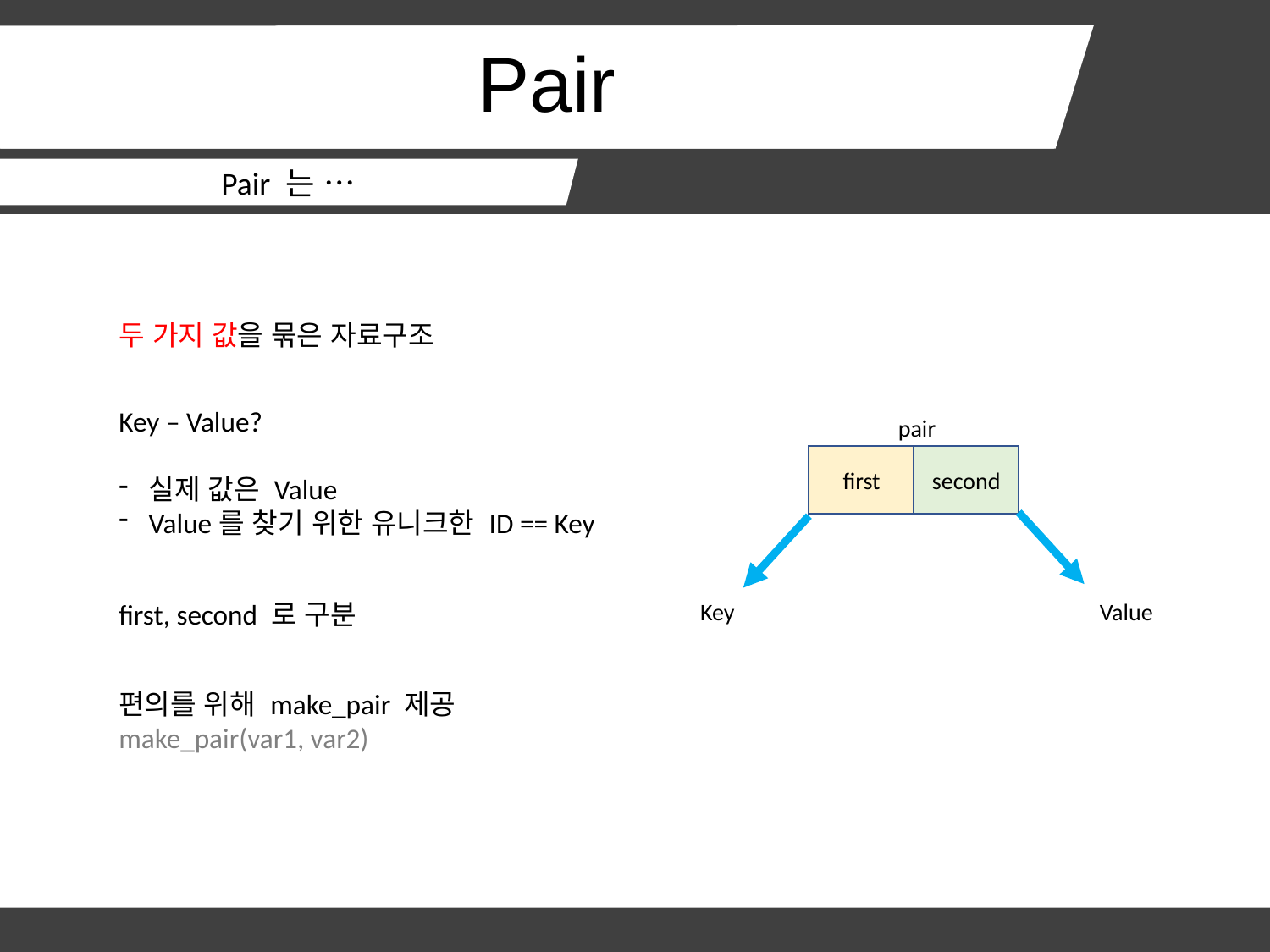

Pair
Pair 는 …
두 가지 값을 묶은 자료구조
Key – Value?

실제 값은 Value
Value를 찾기 위한 유니크한 ID == Key
pair
first
second
first, second 로 구분
Key
Value
편의를 위해 make_pair 제공
make_pair(var1, var2)